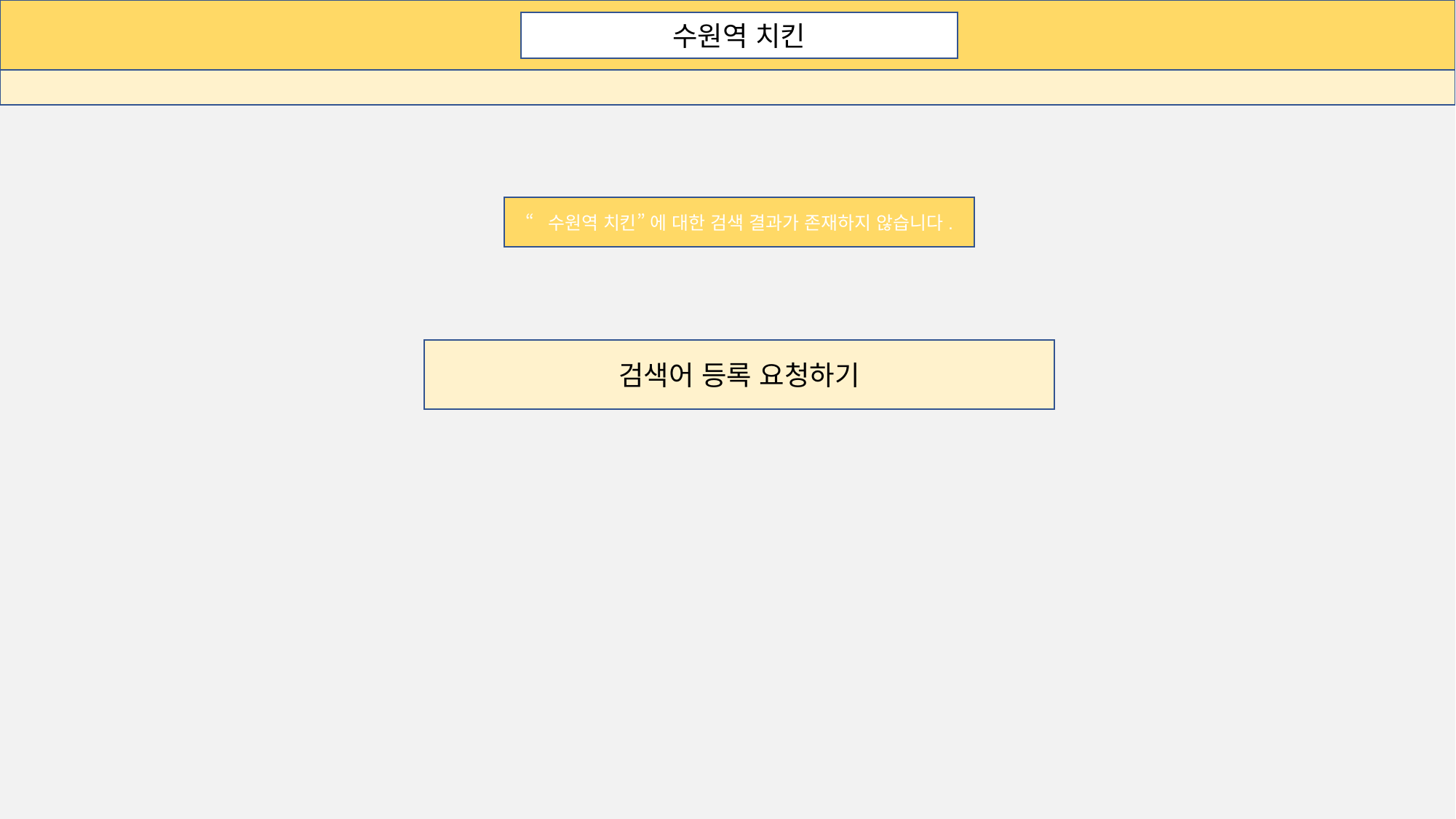

수원역 치킨

“수원역 치킨” 에 대한 검색 결과가 존재하지 않습니다.
검색어 등록 요청하기